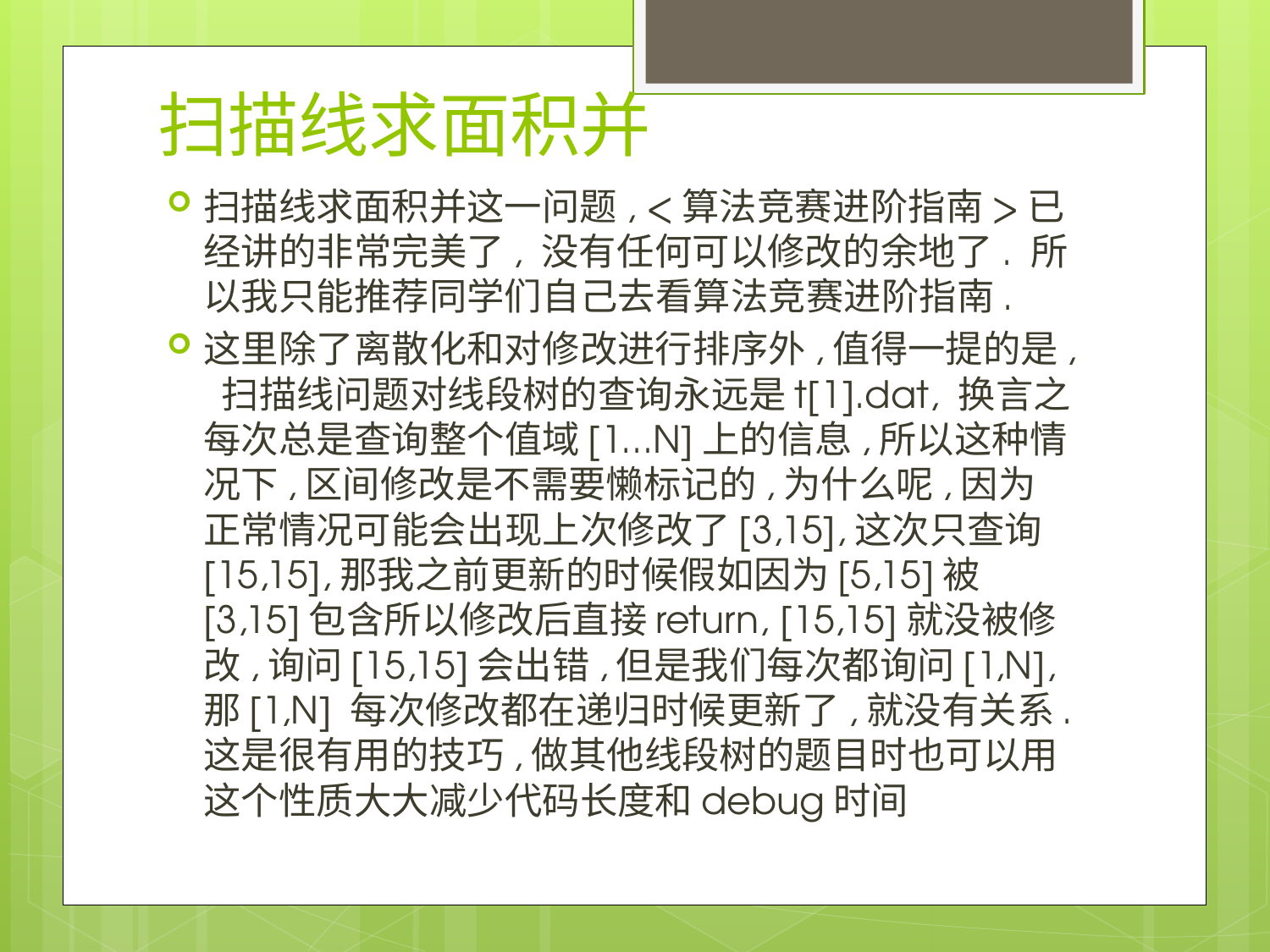

# 扫描线求面积并
扫描线求面积并这一问题, <算法竞赛进阶指南>已经讲的非常完美了, 没有任何可以修改的余地了. 所以我只能推荐同学们自己去看算法竞赛进阶指南.
这里除了离散化和对修改进行排序外,值得一提的是, 扫描线问题对线段树的查询永远是t[1].dat, 换言之每次总是查询整个值域[1…N]上的信息,所以这种情况下,区间修改是不需要懒标记的,为什么呢,因为正常情况可能会出现上次修改了[3,15],这次只查询[15,15],那我之前更新的时候假如因为[5,15]被[3,15]包含所以修改后直接return, [15,15]就没被修改,询问[15,15]会出错,但是我们每次都询问[1,N], 那[1,N] 每次修改都在递归时候更新了,就没有关系. 这是很有用的技巧,做其他线段树的题目时也可以用这个性质大大减少代码长度和debug时间